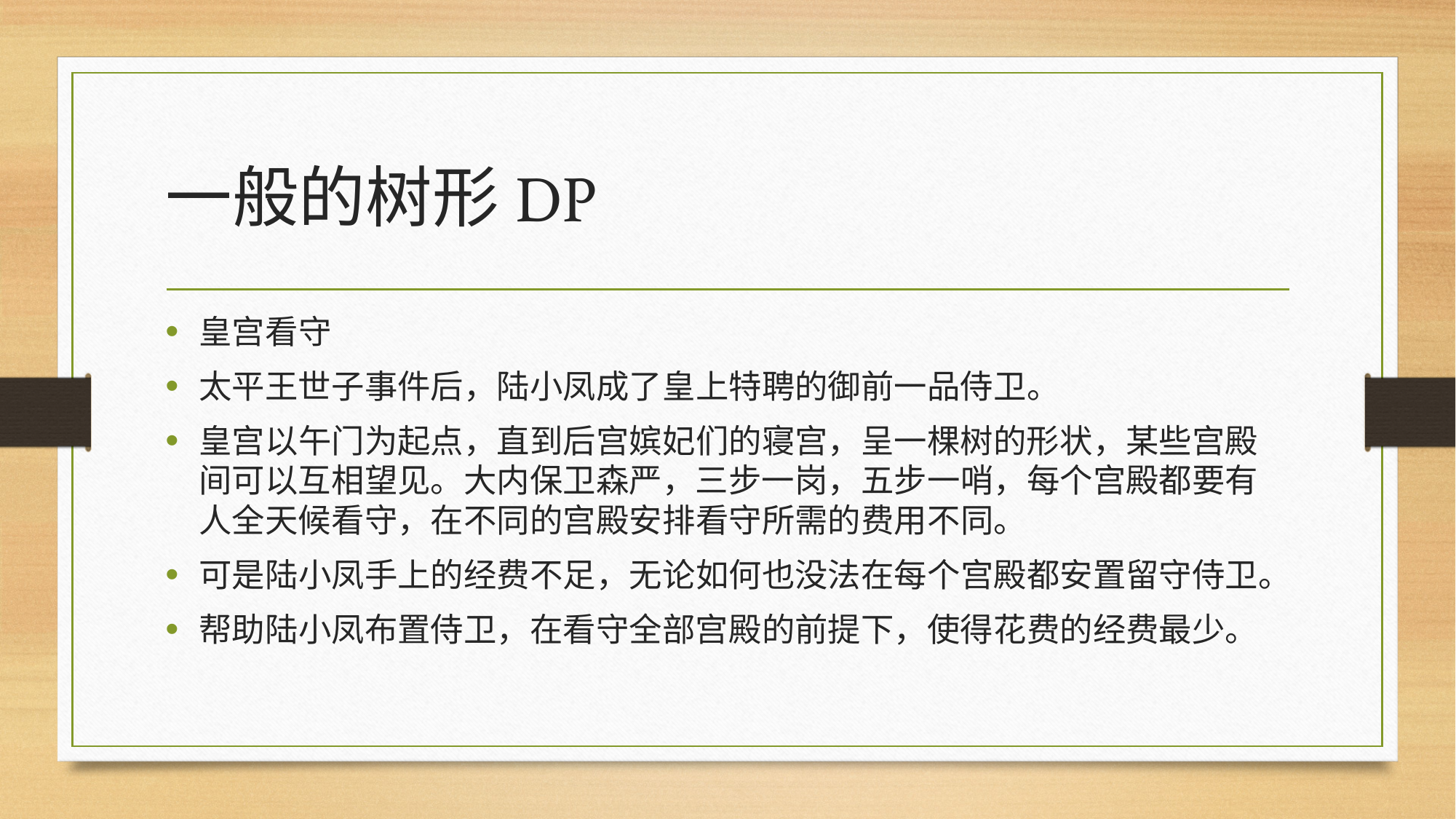

# 一般的树形DP
皇宫看守
太平王世子事件后，陆小凤成了皇上特聘的御前一品侍卫。
皇宫以午门为起点，直到后宫嫔妃们的寝宫，呈一棵树的形状，某些宫殿间可以互相望见。大内保卫森严，三步一岗，五步一哨，每个宫殿都要有人全天候看守，在不同的宫殿安排看守所需的费用不同。
可是陆小凤手上的经费不足，无论如何也没法在每个宫殿都安置留守侍卫。
帮助陆小凤布置侍卫，在看守全部宫殿的前提下，使得花费的经费最少。